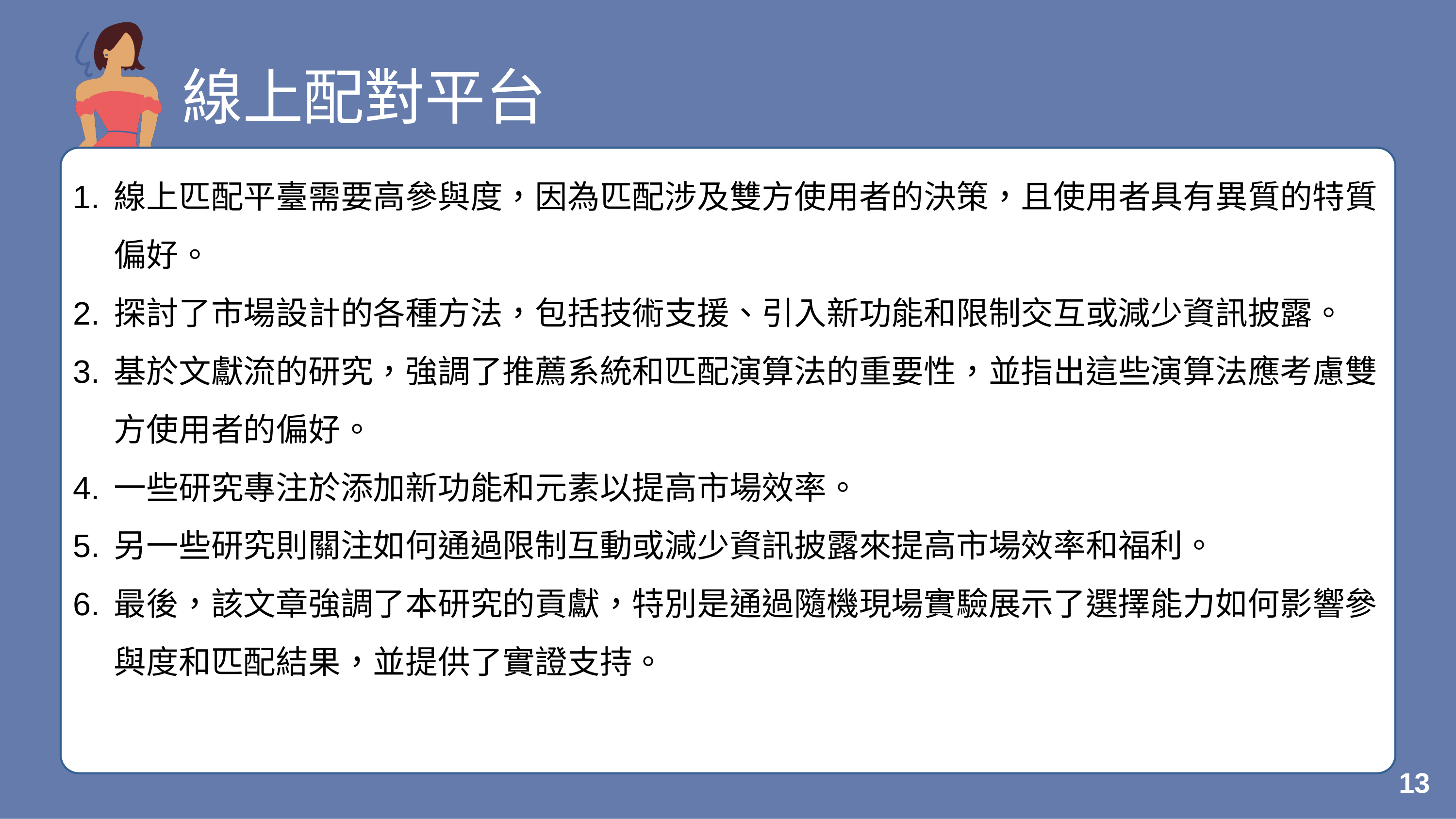

線上配對平台
線上匹配平臺需要高參與度，因為匹配涉及雙方使用者的決策，且使用者具有異質的特質偏好。
探討了市場設計的各種方法，包括技術支援、引入新功能和限制交互或減少資訊披露。
基於文獻流的研究，強調了推薦系統和匹配演算法的重要性，並指出這些演算法應考慮雙方使用者的偏好。
一些研究專注於添加新功能和元素以提高市場效率。
另一些研究則關注如何通過限制互動或減少資訊披露來提高市場效率和福利。
最後，該文章強調了本研究的貢獻，特別是通過隨機現場實驗展示了選擇能力如何影響參與度和匹配結果，並提供了實證支持。
13